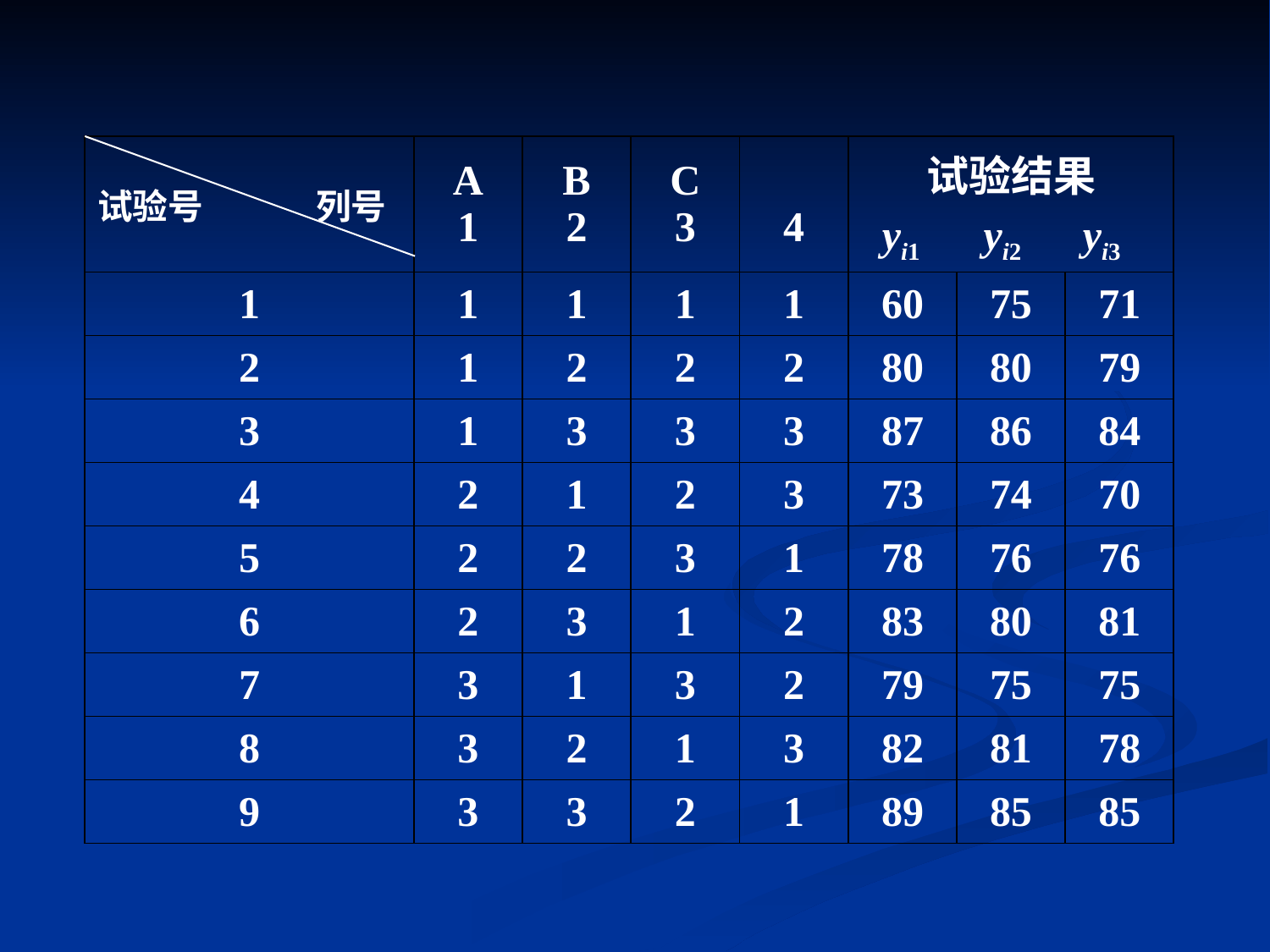

| 试验号 列号 | A 1 | B 2 | C 3 | 4 | 试验结果 yi1 yi2 yi3 |  |  |
| --- | --- | --- | --- | --- | --- | --- | --- |
| 1 | 1 | 1 | 1 | 1 | 60 | 75 | 71 |
| 2 | 1 | 2 | 2 | 2 | 80 | 80 | 79 |
| 3 | 1 | 3 | 3 | 3 | 87 | 86 | 84 |
| 4 | 2 | 1 | 2 | 3 | 73 | 74 | 70 |
| 5 | 2 | 2 | 3 | 1 | 78 | 76 | 76 |
| 6 | 2 | 3 | 1 | 2 | 83 | 80 | 81 |
| 7 | 3 | 1 | 3 | 2 | 79 | 75 | 75 |
| 8 | 3 | 2 | 1 | 3 | 82 | 81 | 78 |
| 9 | 3 | 3 | 2 | 1 | 89 | 85 | 85 |